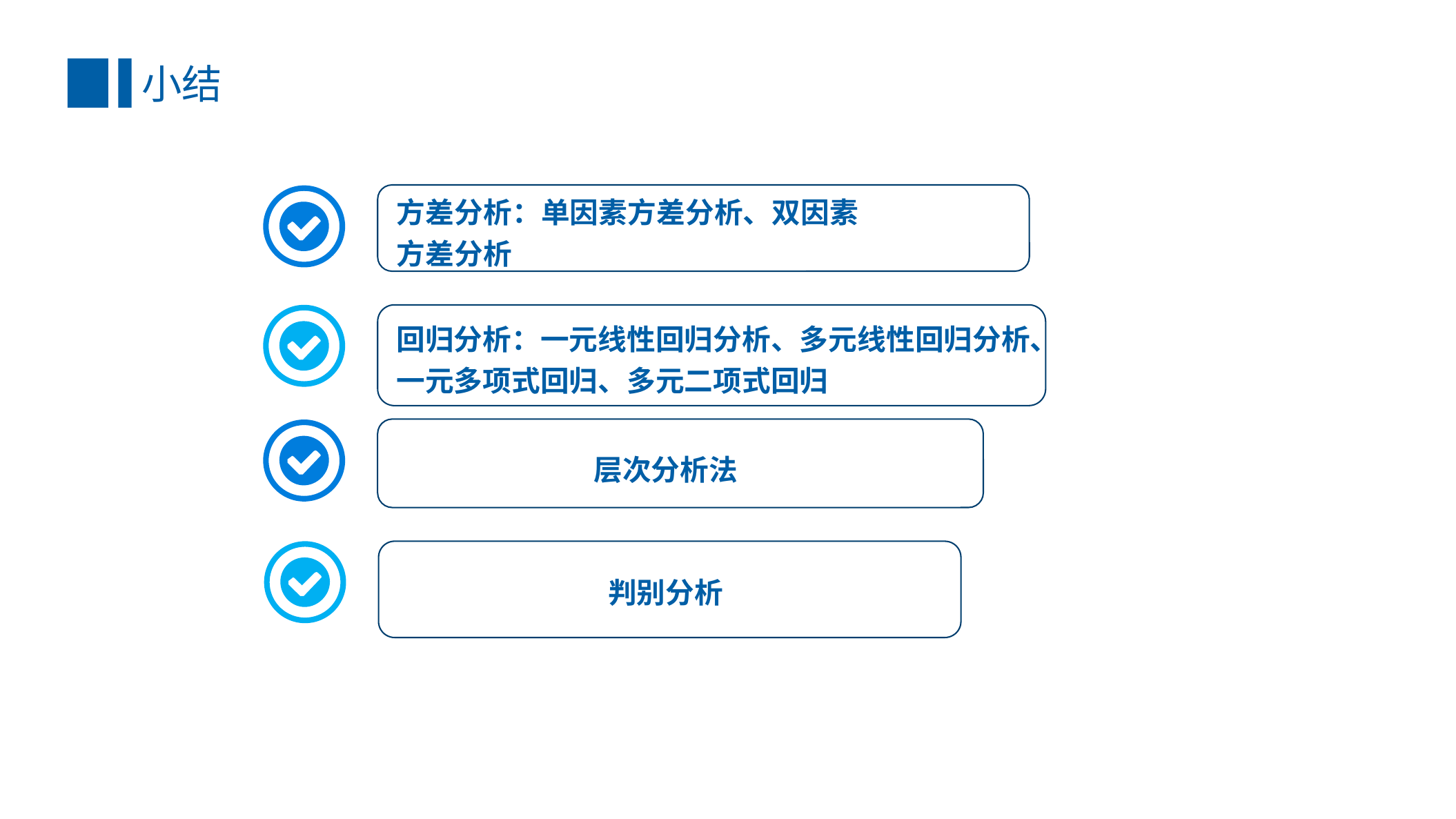

小结

方差分析：单因素方差分析、双因素方差分析

回归分析：一元线性回归分析、多元线性回归分析、
一元多项式回归、多元二项式回归

层次分析法

判别分析